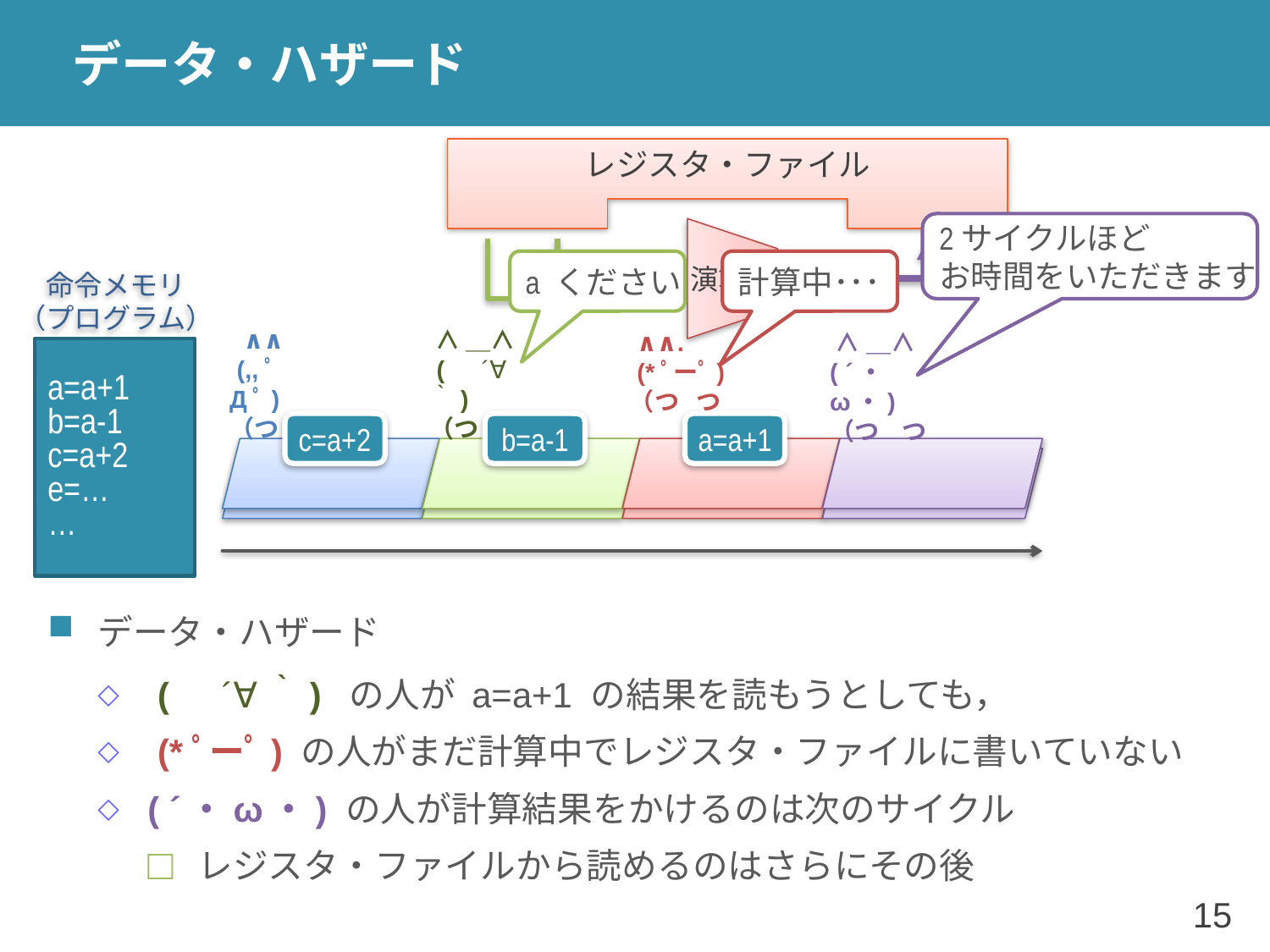

# データ・ハザード
レジスタ・ファイル
2サイクルほど
お時間をいただきます
演算器

a ください
計算中･･･
命令メモリ
（プログラム）
  ∧∧
 (,,ﾟДﾟ)
（つ   つ
 ∧＿∧
 (　´∀｀)
（つ    つ
 ∧∧.
 (*ﾟーﾟ)（つ   つ
 ∧＿∧
( ´・ω・)（つ    つ
a=a+1
b=a-1
c=a+2
e=…
…
a++
a++
c=a+2
b=a-1
a=a+1

データ・ハザード
 (　´∀｀)  の人が a=a+1 の結果を読もうとしても，
 (*ﾟーﾟ) の人がまだ計算中でレジスタ・ファイルに書いていない
( ´・ω・) の人が計算結果をかけるのは次のサイクル
レジスタ・ファイルから読めるのはさらにその後